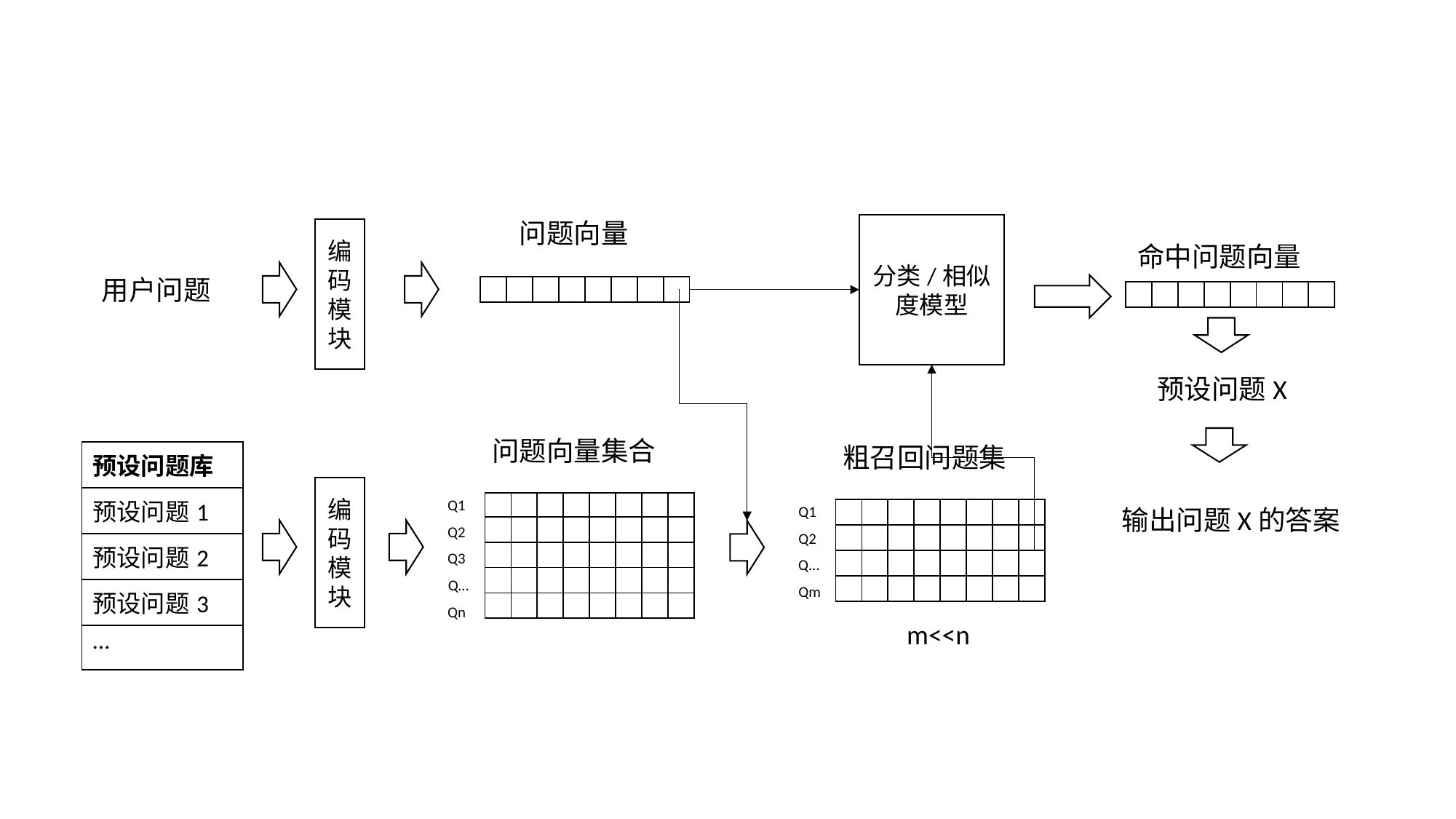

问题向量
分类/相似度模型
编码模块
命中问题向量

用户问题

|  |  |  |  |  |  |  |  |
| --- | --- | --- | --- | --- | --- | --- | --- |
|  |  |  |  |  |  |  |  |
| --- | --- | --- | --- | --- | --- | --- | --- |

预设问题X

问题向量集合
粗召回问题集
| 预设问题库 |
| --- |
| 预设问题1 |
| 预设问题2 |
| 预设问题3 |
| … |
编码模块
Q1
|  |  |  |  |  |  |  |  |
| --- | --- | --- | --- | --- | --- | --- | --- |
|  |  |  |  |  |  |  |  |
|  |  |  |  |  |  |  |  |
|  |  |  |  |  |  |  |  |
|  |  |  |  |  |  |  |  |
Q1
输出问题X的答案
|  |  |  |  |  |  |  |  |
| --- | --- | --- | --- | --- | --- | --- | --- |
|  |  |  |  |  |  |  |  |
|  |  |  |  |  |  |  |  |
|  |  |  |  |  |  |  |  |
Q2

Q2
Q3
Q...
Q…
Qm
Qn
m<<n